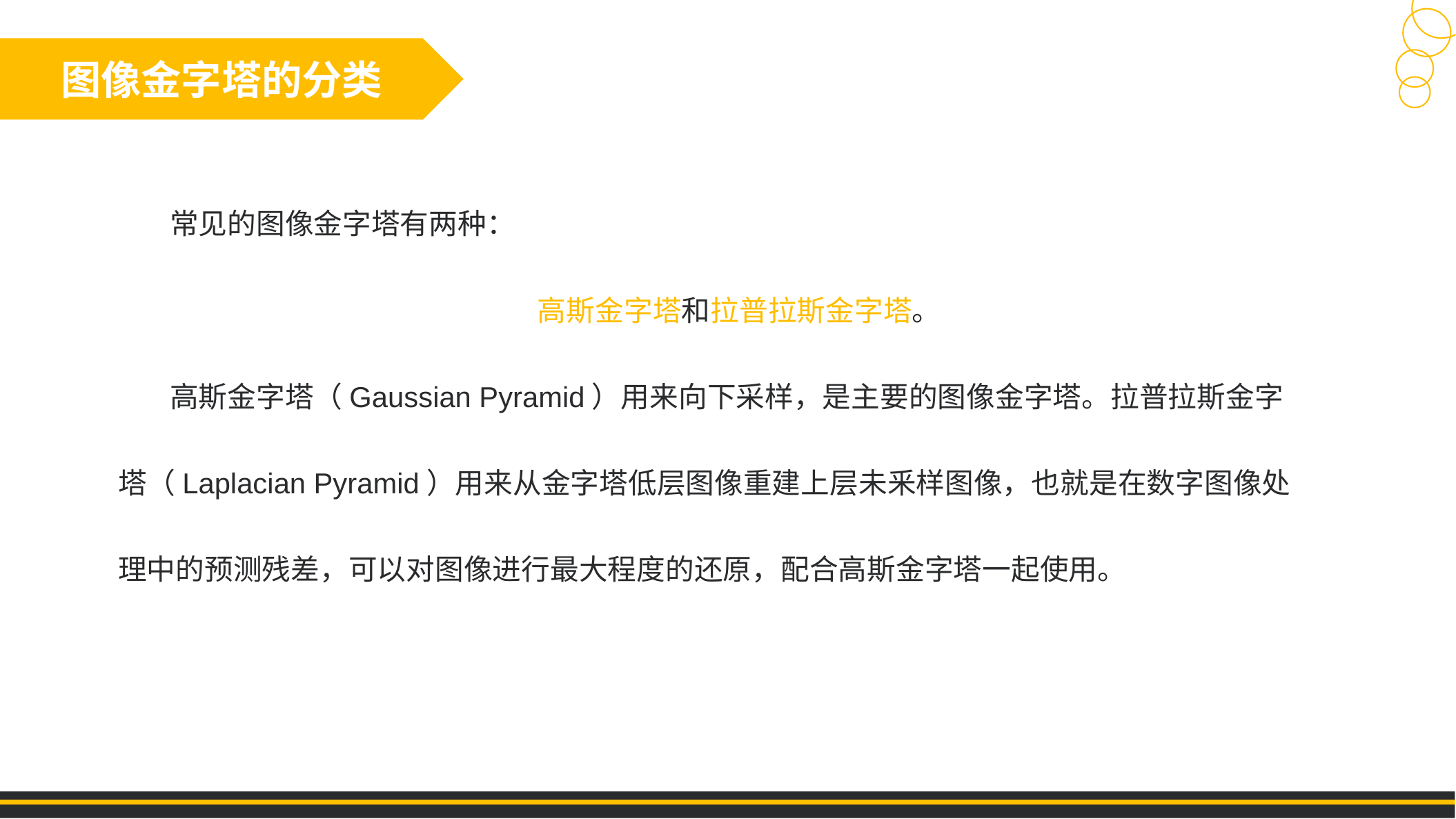

图像金字塔的分类
常见的图像金字塔有两种：
高斯金字塔和拉普拉斯金字塔。
高斯金字塔（Gaussian Pyramid）用来向下采样，是主要的图像金字塔。拉普拉斯金字塔（Laplacian Pyramid）用来从金字塔低层图像重建上层未釆样图像，也就是在数字图像处理中的预测残差，可以对图像进行最大程度的还原，配合高斯金字塔一起使用。